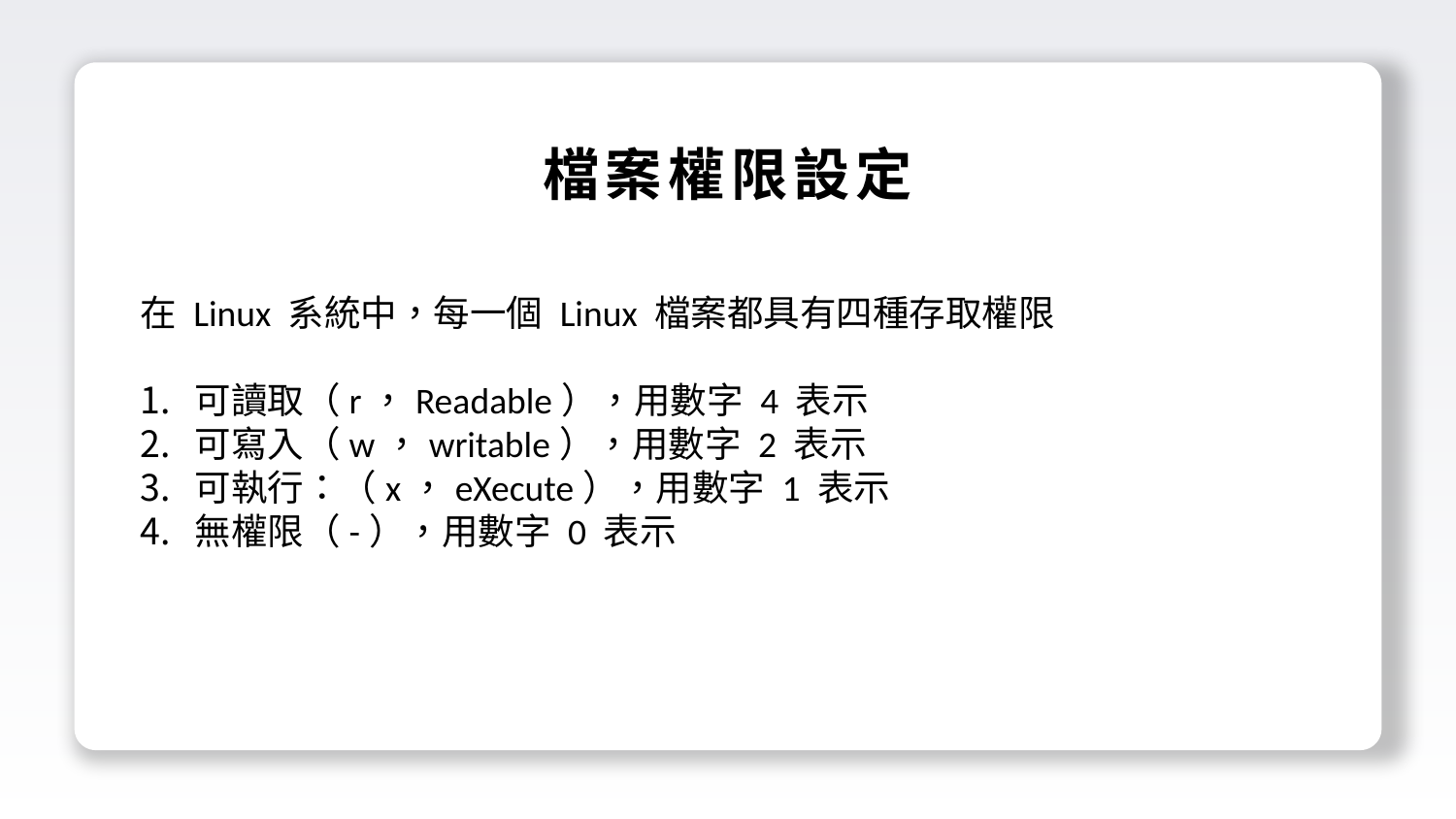

檔案權限設定
在 Linux 系統中，每一個 Linux 檔案都具有四種存取權限

可讀取（r，Readable），用數字 4 表示
可寫入（w，writable），用數字 2 表示
可執行：（x，eXecute），用數字 1 表示
無權限（-），用數字 0 表示